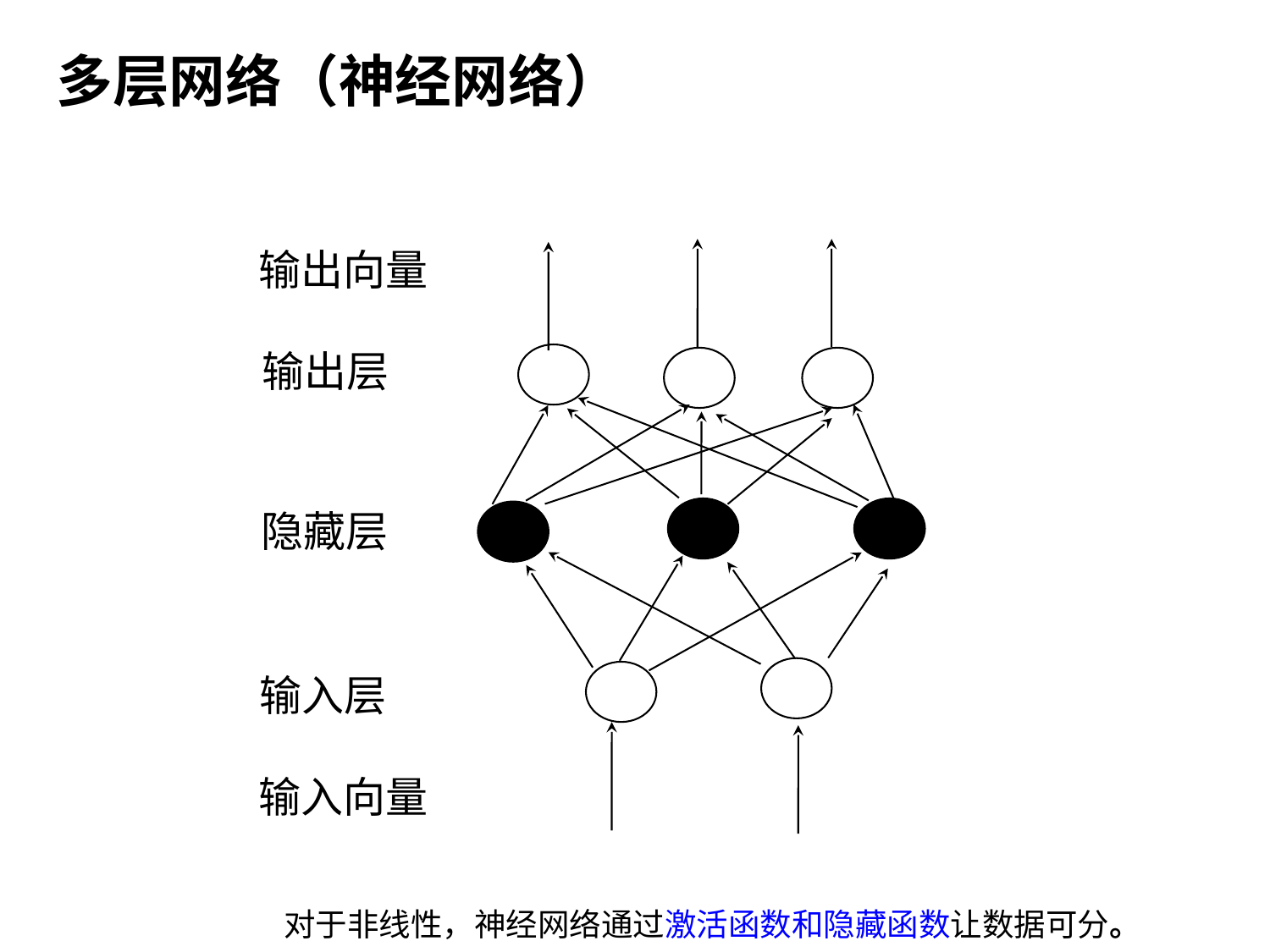

# 多层网络（神经网络）
输出向量

输出层
隐藏层
输入层
输入向量
对于非线性，神经网络通过激活函数和隐藏函数让数据可分。